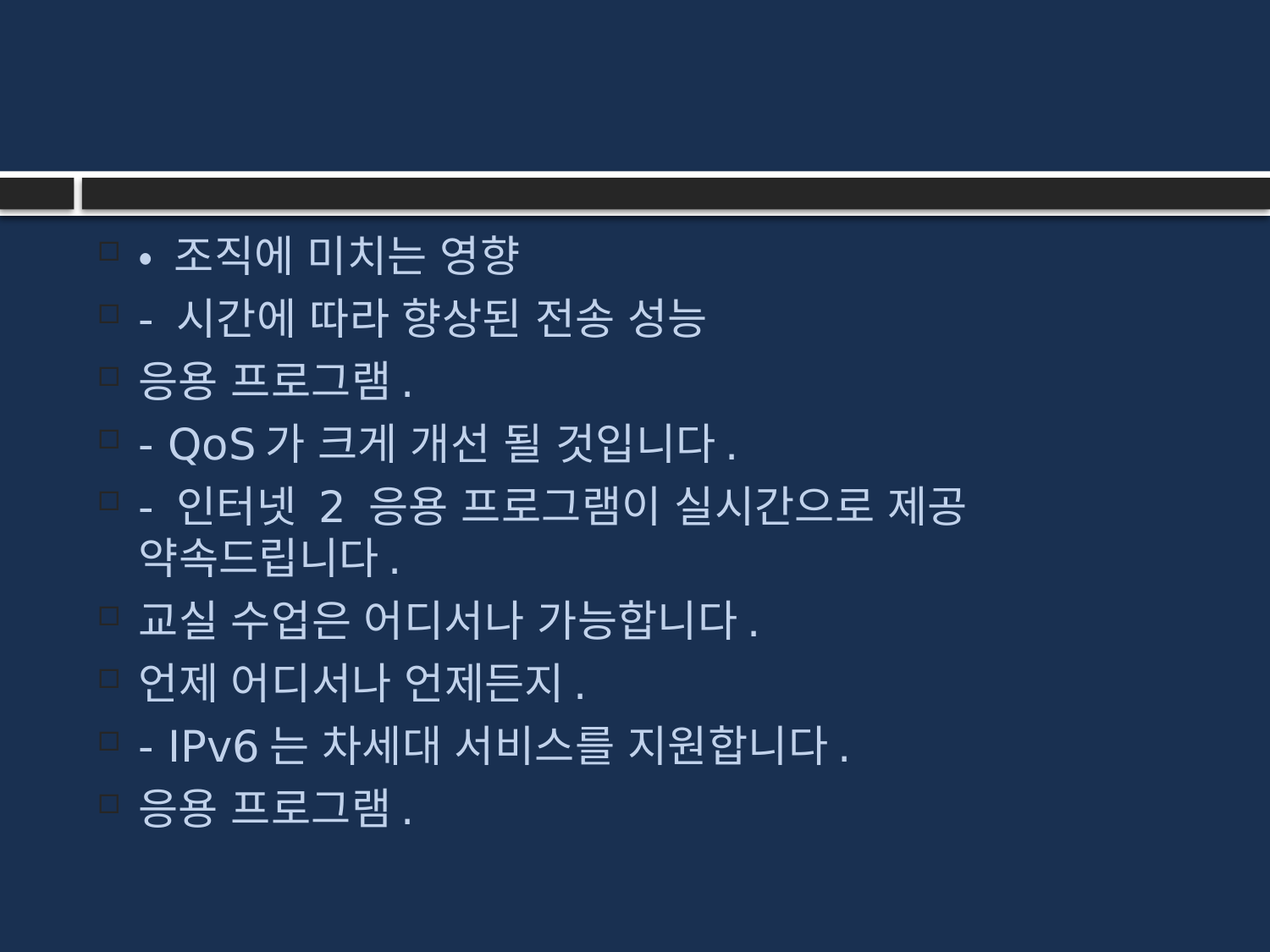

#
• 조직에 미치는 영향
- 시간에 따라 향상된 전송 성능
응용 프로그램.
- QoS가 크게 개선 될 것입니다.
- 인터넷 2 응용 프로그램이 실시간으로 제공 약속드립니다.
교실 수업은 어디서나 가능합니다.
언제 어디서나 언제든지.
- IPv6는 차세대 서비스를 지원합니다.
응용 프로그램.